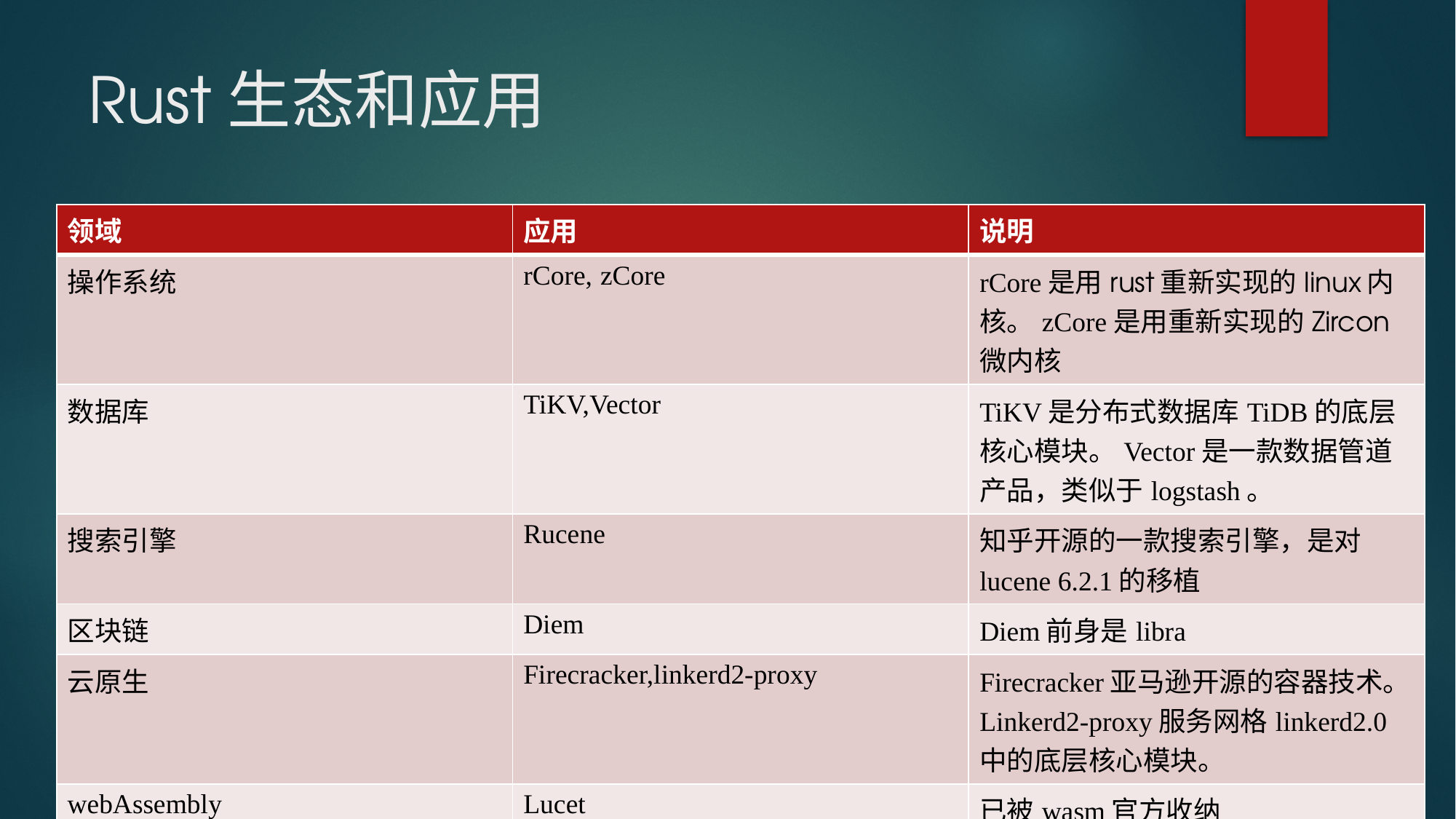

# Rust生态和应用
| 领域 | 应用 | 说明 |
| --- | --- | --- |
| 操作系统 | rCore, zCore | rCore是用rust重新实现的linux内核。zCore是用重新实现的Zircon微内核 |
| 数据库 | TiKV,Vector | TiKV是分布式数据库TiDB的底层核心模块。Vector是一款数据管道产品，类似于logstash。 |
| 搜索引擎 | Rucene | 知乎开源的一款搜索引擎，是对lucene 6.2.1的移植 |
| 区块链 | Diem | Diem前身是libra |
| 云原生 | Firecracker,linkerd2-proxy | Firecracker亚马逊开源的容器技术。Linkerd2-proxy服务网格linkerd2.0中的底层核心模块。 |
| webAssembly | Lucet | 已被wasm官方收纳 |